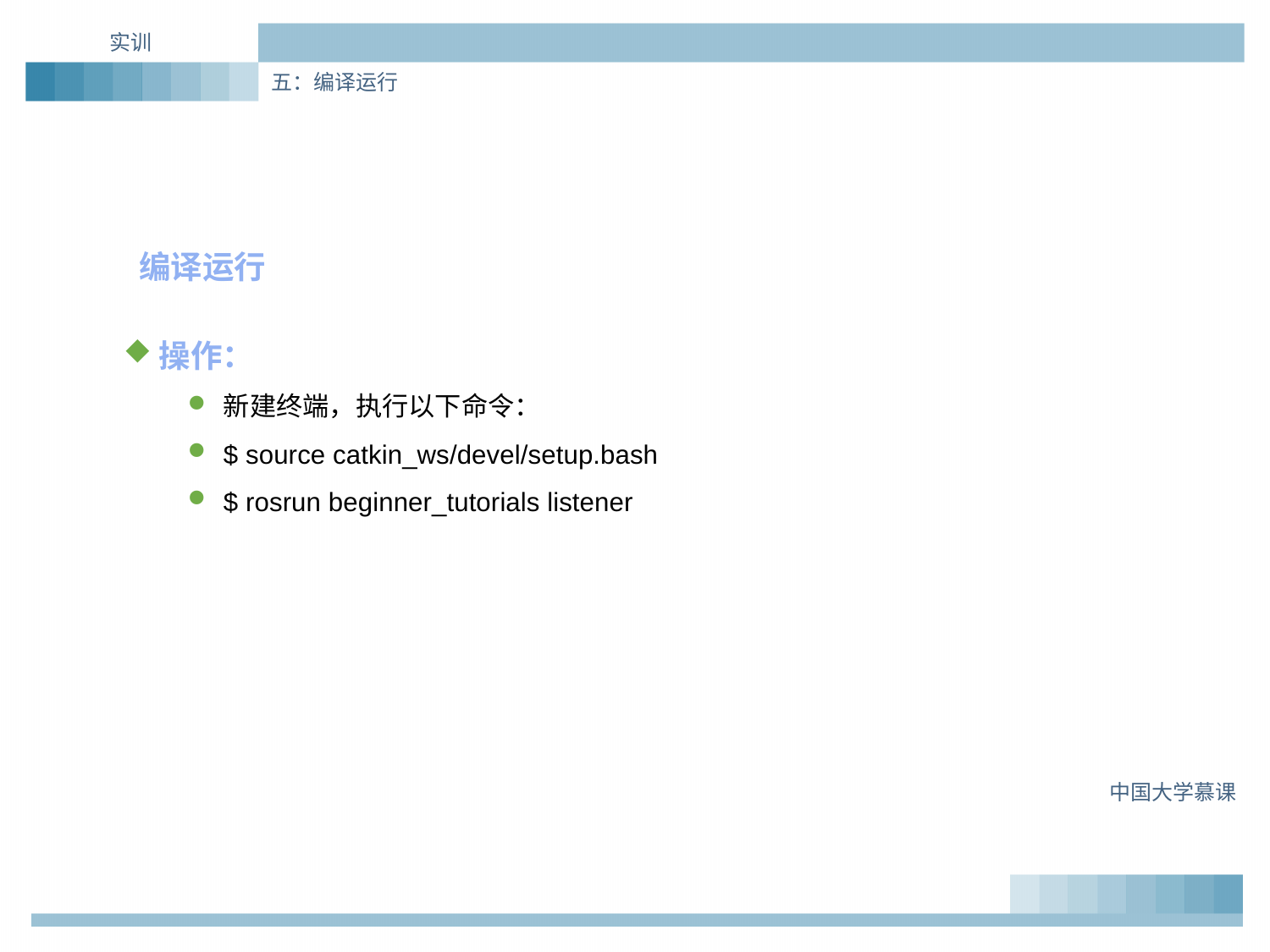

实训
五：编译运行
编译运行

操作：
新建终端，执行以下命令：
$ source catkin_ws/devel/setup.bash
$ rosrun beginner_tutorials listener
中国大学慕课